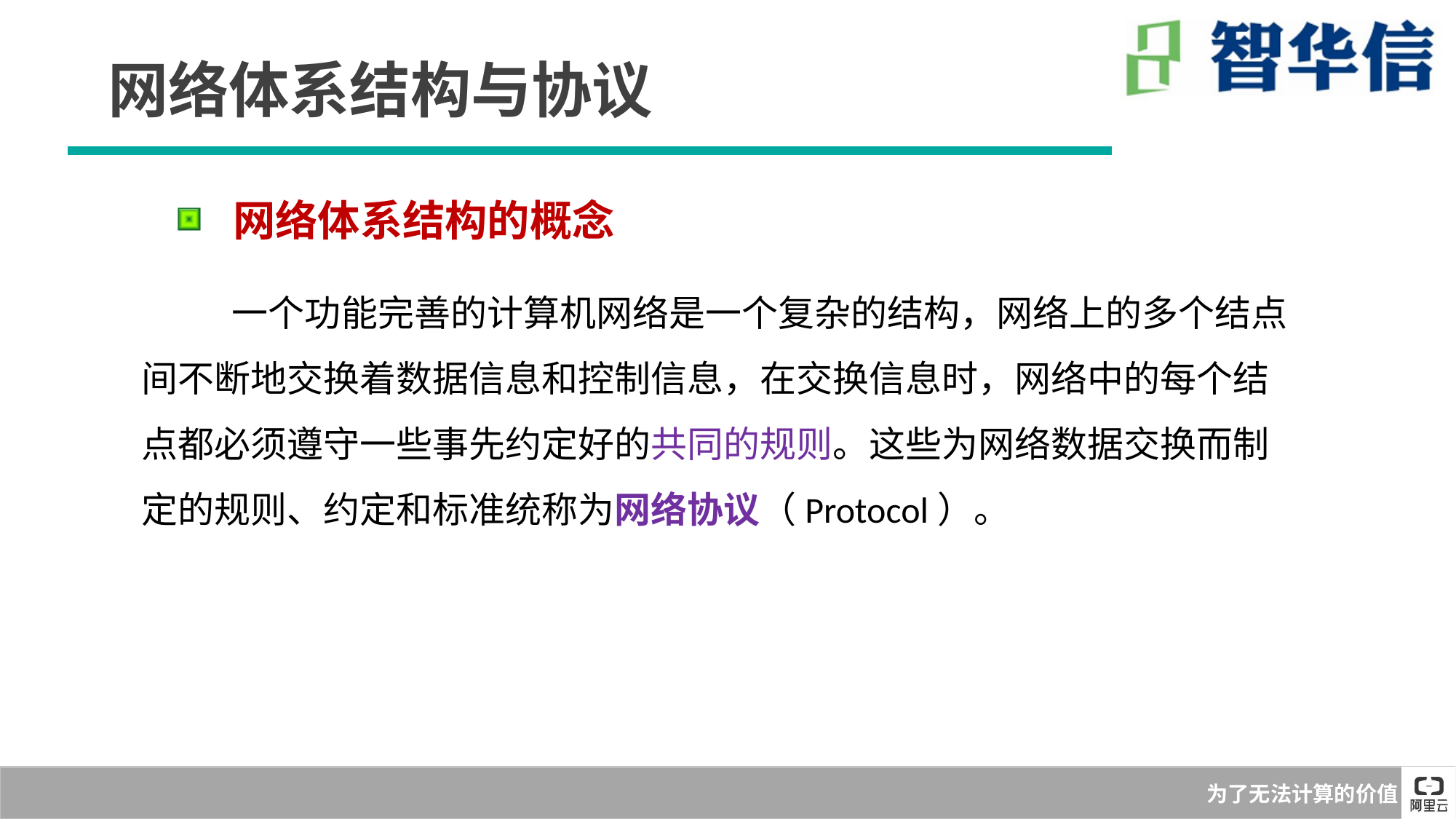

网络体系结构与协议
  网络体系结构的概念
          一个功能完善的计算机网络是一个复杂的结构，网络上的多个结点间不断地交换着数据信息和控制信息，在交换信息时，网络中的每个结点都必须遵守一些事先约定好的共同的规则。这些为网络数据交换而制定的规则、约定和标准统称为网络协议（Protocol）。